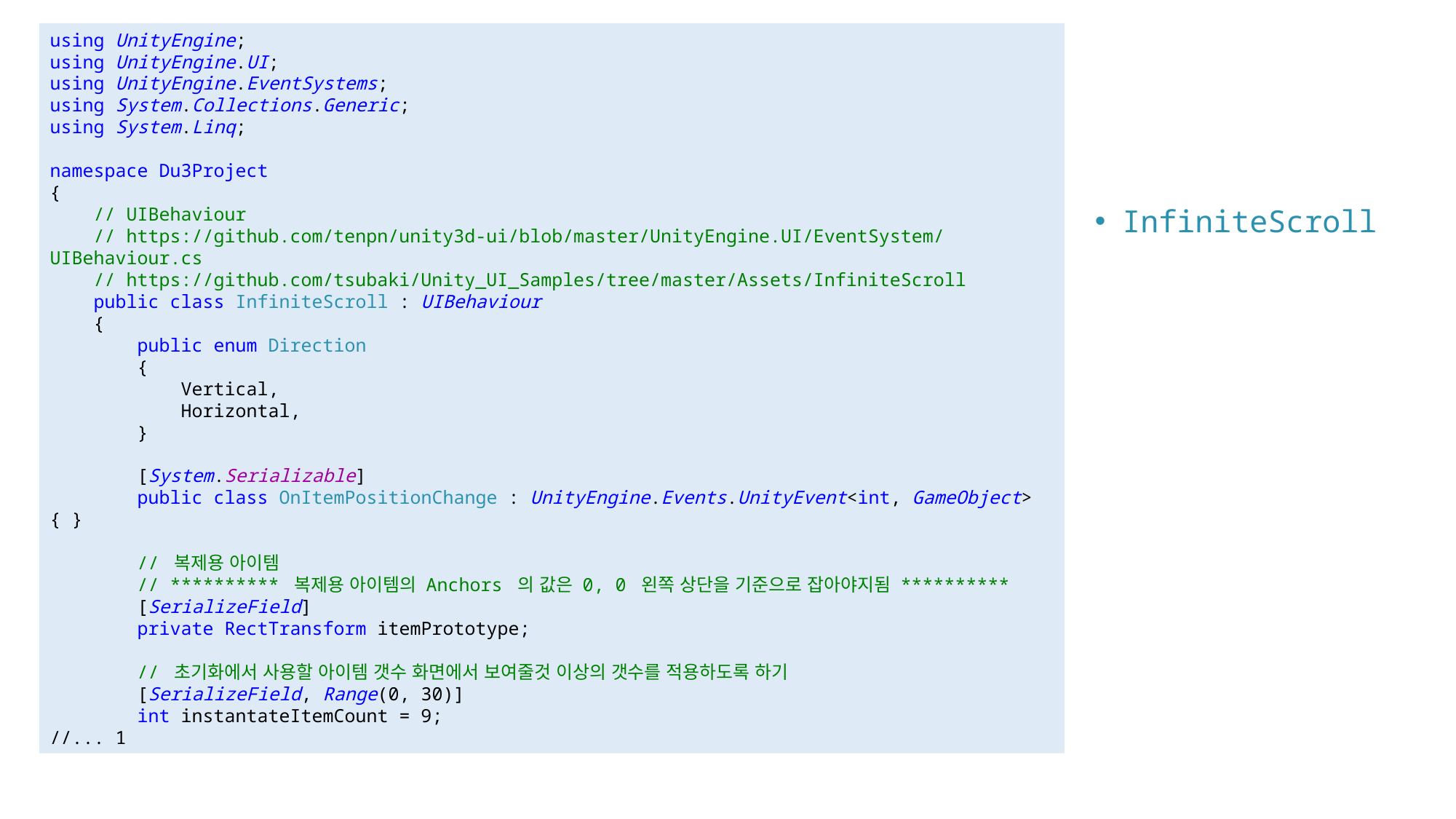

#
using UnityEngine;
using UnityEngine.UI;
using UnityEngine.EventSystems;
using System.Collections.Generic;
using System.Linq;

namespace Du3Project
{
    // UIBehaviour
    // https://github.com/tenpn/unity3d-ui/blob/master/UnityEngine.UI/EventSystem/UIBehaviour.cs
    // https://github.com/tsubaki/Unity_UI_Samples/tree/master/Assets/InfiniteScroll
    public class InfiniteScroll : UIBehaviour
    {
        public enum Direction
        {
            Vertical,
            Horizontal,
        }

        [System.Serializable]
        public class OnItemPositionChange : UnityEngine.Events.UnityEvent<int, GameObject> { }

        // 복제용 아이템
        // ********** 복제용 아이템의 Anchors 의 값은 0, 0 왼쪽 상단을 기준으로 잡아야지됨 **********
        [SerializeField]
        private RectTransform itemPrototype;

        // 초기화에서 사용할 아이템 갯수 화면에서 보여줄것 이상의 갯수를 적용하도록 하기
        [SerializeField, Range(0, 30)]
        int instantateItemCount = 9;
//... 1
InfiniteScroll